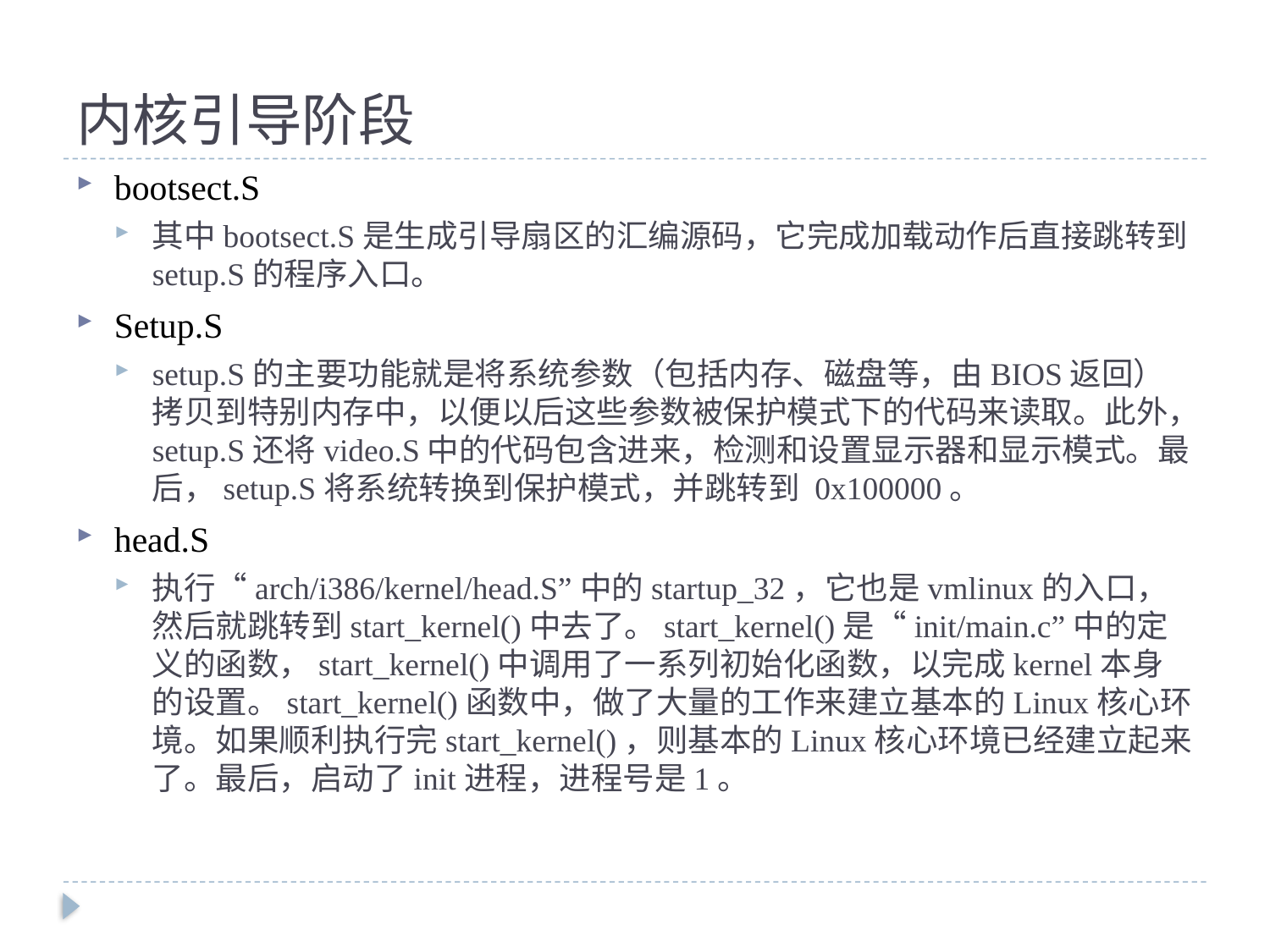

# 内核引导阶段
bootsect.S
其中bootsect.S是生成引导扇区的汇编源码，它完成加载动作后直接跳转到setup.S的程序入口。
Setup.S
setup.S的主要功能就是将系统参数（包括内存、磁盘等，由BIOS返回）拷贝到特别内存中，以便以后这些参数被保护模式下的代码来读取。此外，setup.S还将video.S中的代码包含进来，检测和设置显示器和显示模式。最后，setup.S将系统转换到保护模式，并跳转到 0x100000。
head.S
执行“arch/i386/kernel/head.S”中的startup_32，它也是vmlinux的入口，然后就跳转到start_kernel()中去了。start_kernel()是“init/main.c”中的定义的函数，start_kernel()中调用了一系列初始化函数，以完成kernel本身的设置。start_kernel()函数中，做了大量的工作来建立基本的Linux核心环境。如果顺利执行完start_kernel()，则基本的Linux核心环境已经建立起来了。最后，启动了init进程，进程号是1。